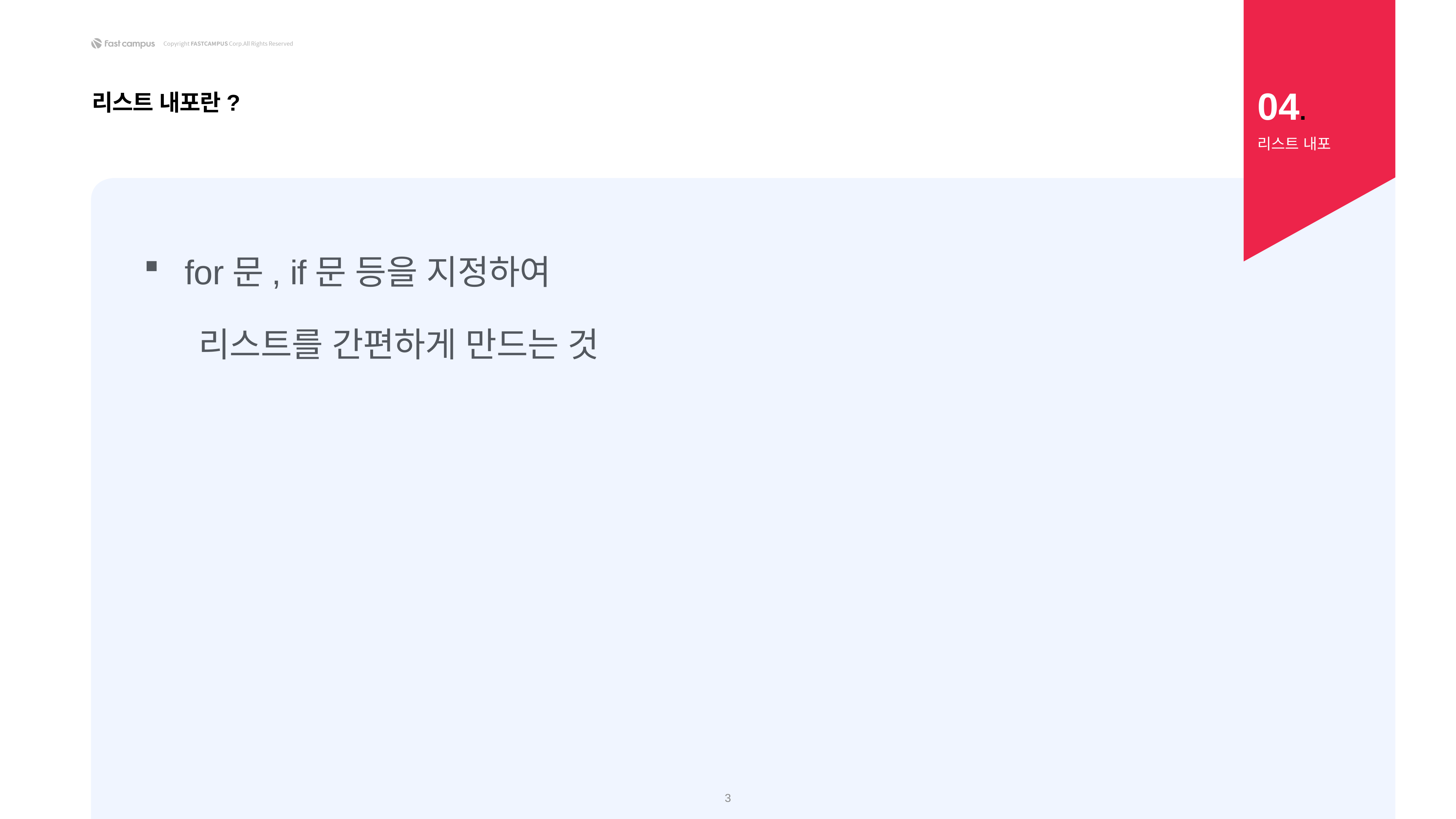

04.
리스트 내포란?
리스트 내포

for문, if문 등을 지정하여
     리스트를 간편하게 만드는 것
3